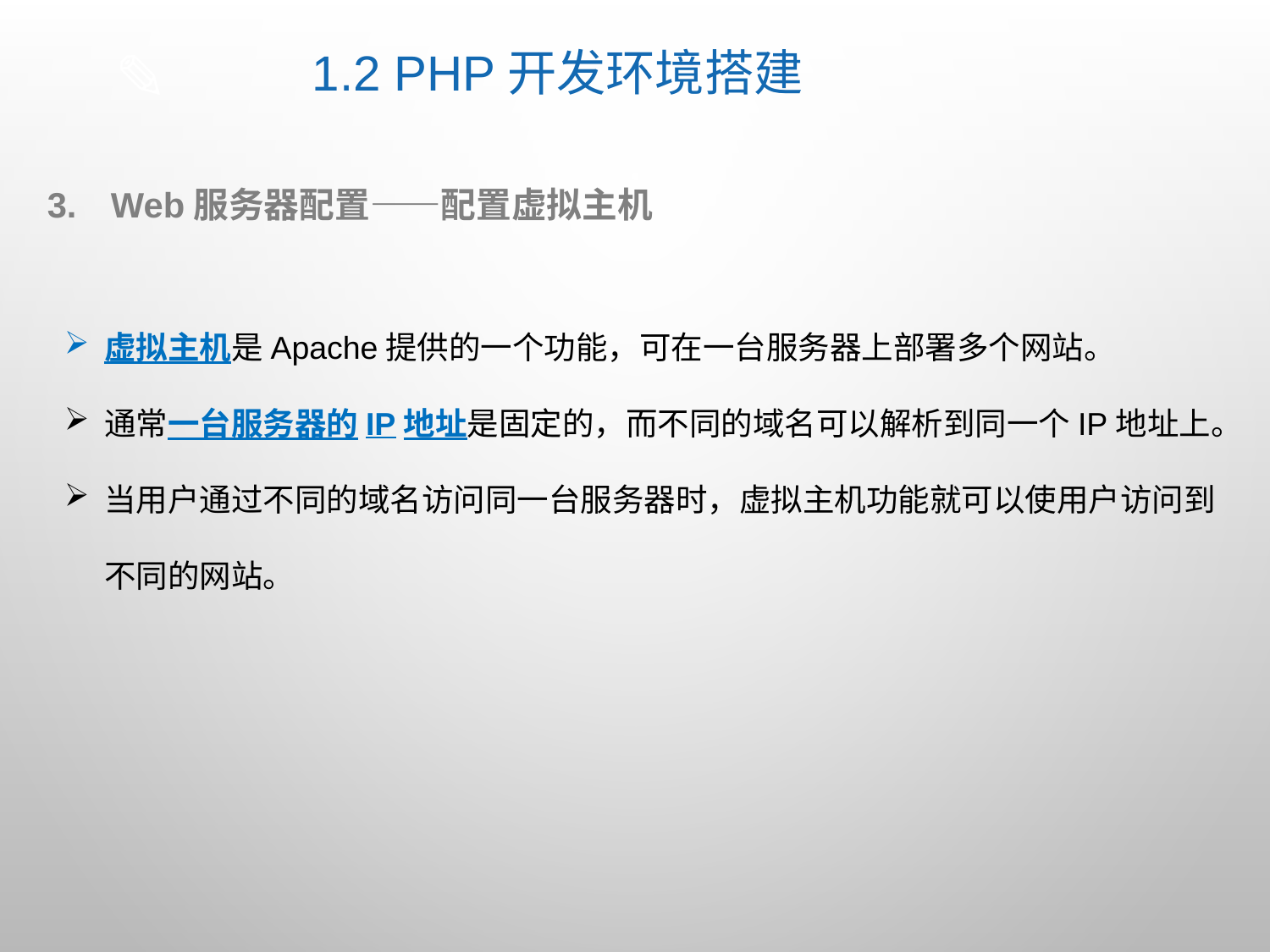

# 1.2 PHP开发环境搭建
Web服务器配置——配置虚拟主机
虚拟主机是Apache提供的一个功能，可在一台服务器上部署多个网站。
通常一台服务器的IP地址是固定的，而不同的域名可以解析到同一个IP地址上。
当用户通过不同的域名访问同一台服务器时，虚拟主机功能就可以使用户访问到不同的网站。